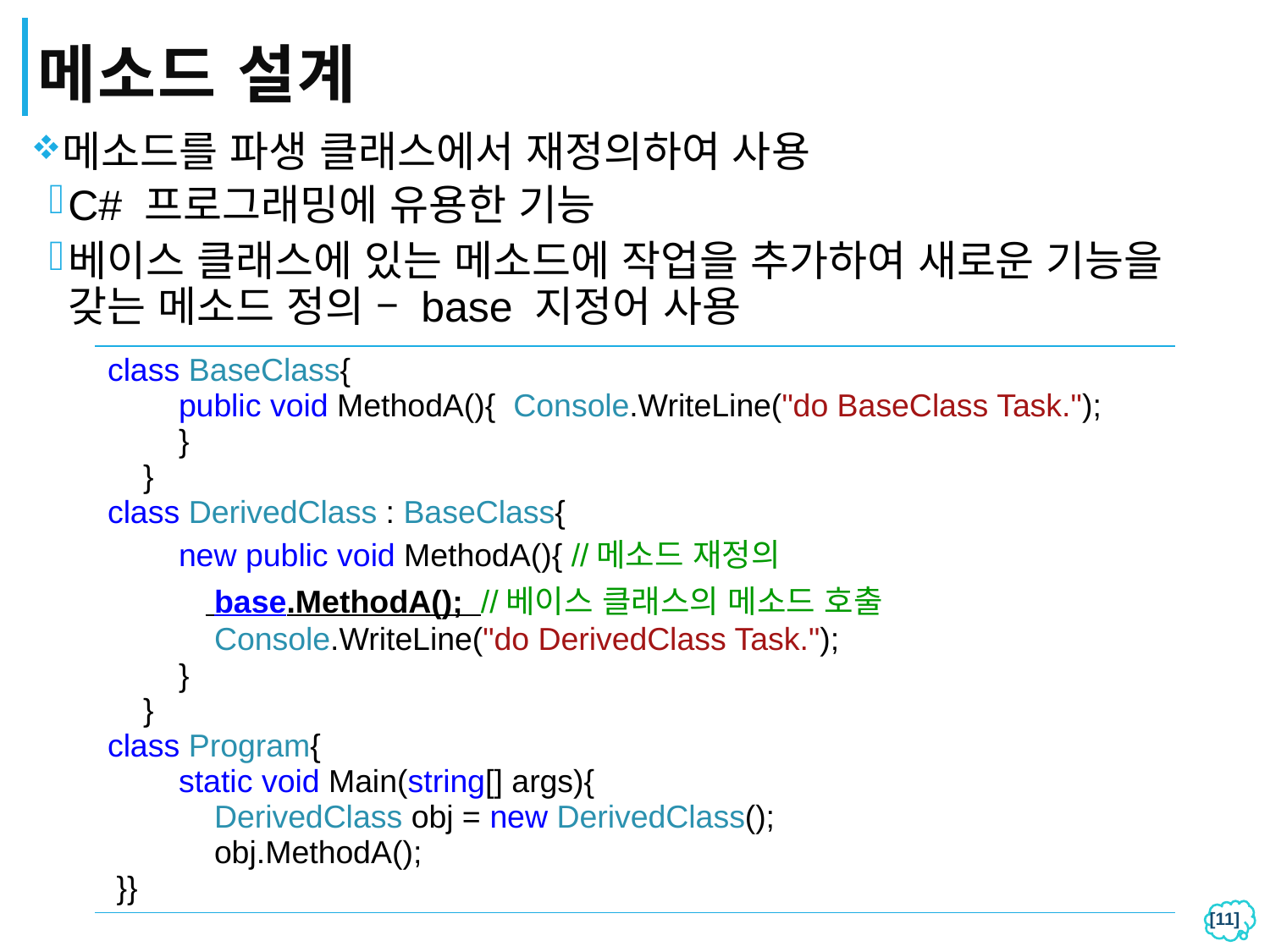

# 메소드 설계
메소드를 파생 클래스에서 재정의하여 사용
C# 프로그래밍에 유용한 기능
베이스 클래스에 있는 메소드에 작업을 추가하여 새로운 기능을 갖는 메소드 정의 – base 지정어 사용

| class BaseClass{ public void MethodA(){ Console.WriteLine("do BaseClass Task."); } } class DerivedClass : BaseClass{ new public void MethodA(){ //메소드 재정의 base.MethodA(); //베이스 클래스의 메소드 호출 Console.WriteLine("do DerivedClass Task."); } } class Program{ static void Main(string[] args){ DerivedClass obj = new DerivedClass(); obj.MethodA(); }} |
| --- |
[11]